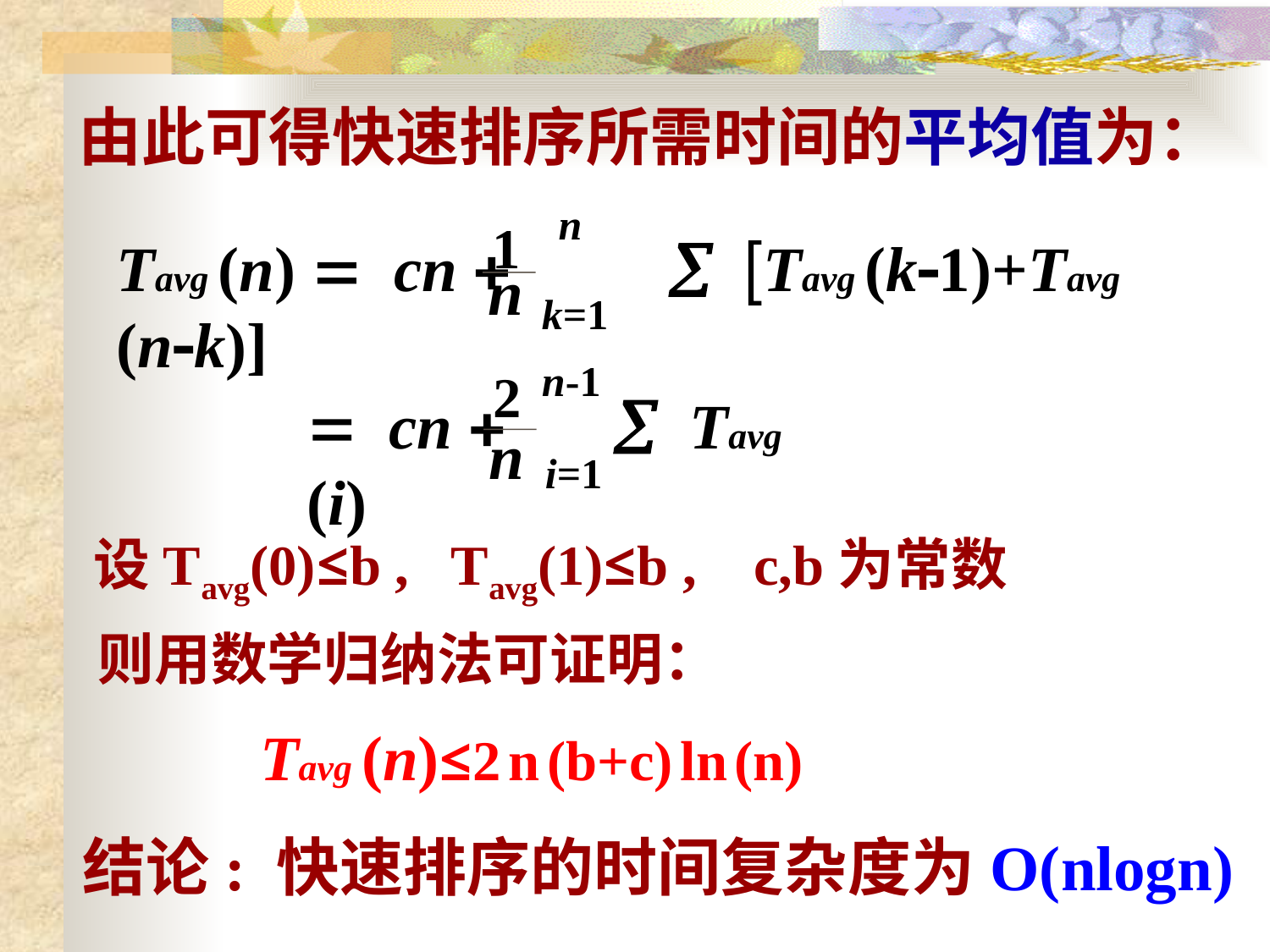

由此可得快速排序所需时间的平均值为：

n
1
Tavg (n) = cn +     ∑ [Tavg (k−1)+Tavg (n−k)]
n

k=1

n-1
2
= cn +　 ∑ Tavg (i)
n

i=1
设Tavg(0)≤b ,   Tavg(1)≤b ,    c,b为常数
则用数学归纳法可证明：
Tavg (n)≤2 n (b+c) ln (n)
结论: 快速排序的时间复杂度为O(nlogn)